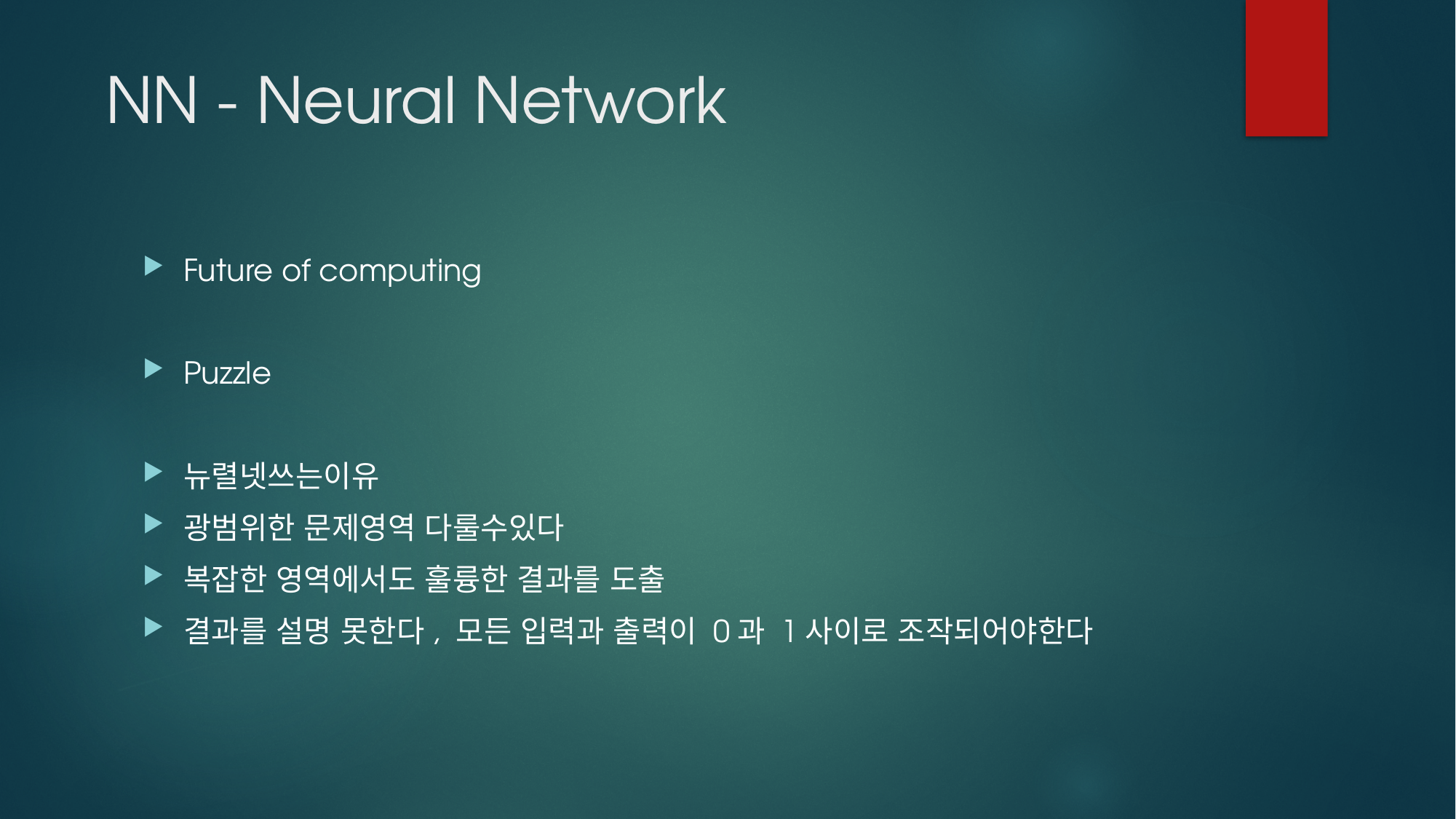

# NN - Neural Network
Future of computing

Puzzle

뉴렬넷쓰는이유
광범위한 문제영역 다룰수있다
복잡한 영역에서도 훌륭한 결과를 도출
결과를 설명 못한다, 모든 입력과 출력이 0과 1사이로 조작되어야한다